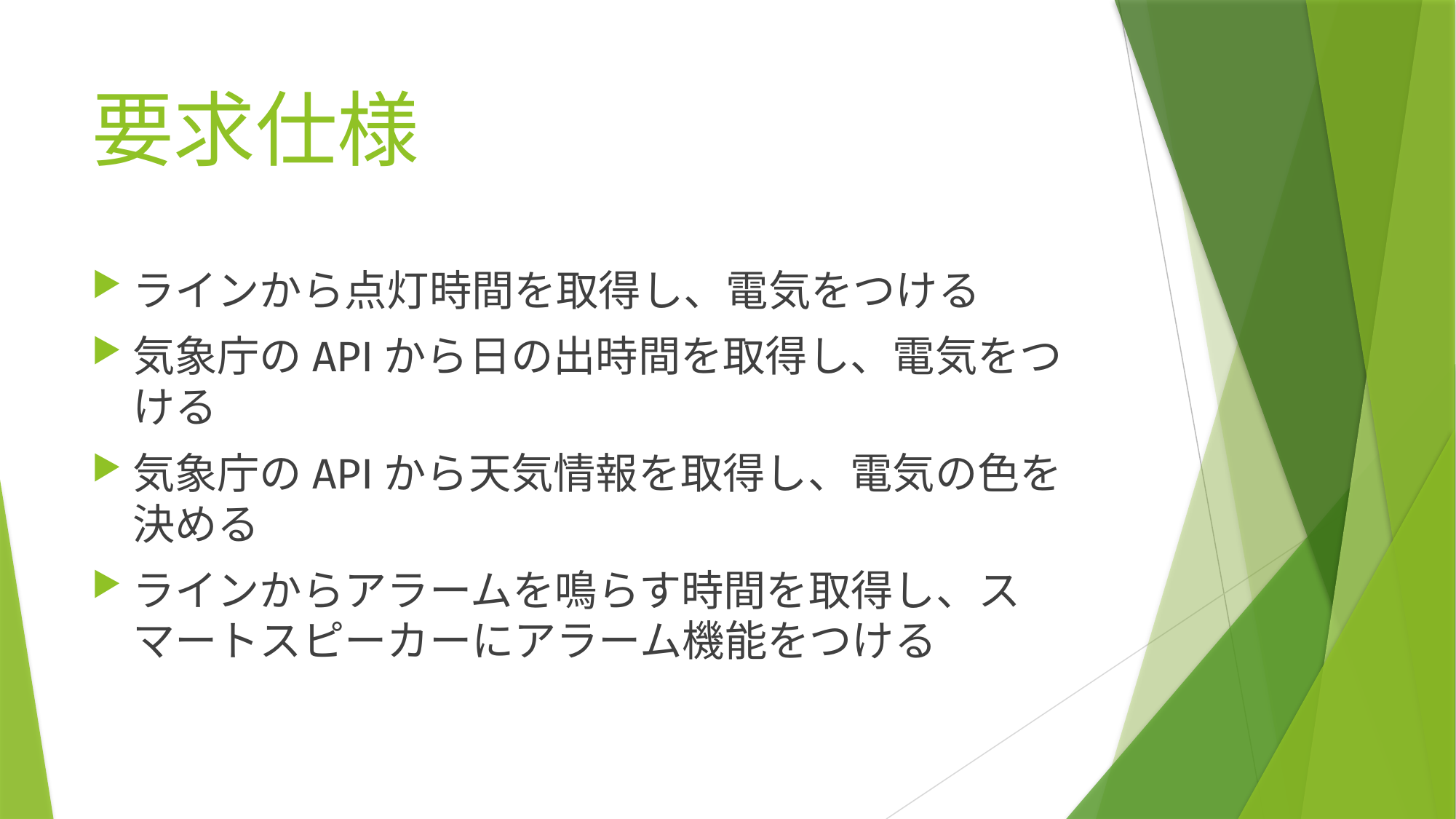

# 要求仕様
ラインから点灯時間を取得し、電気をつける
気象庁のAPIから日の出時間を取得し、電気をつける
気象庁のAPIから天気情報を取得し、電気の色を決める
ラインからアラームを鳴らす時間を取得し、スマートスピーカーにアラーム機能をつける